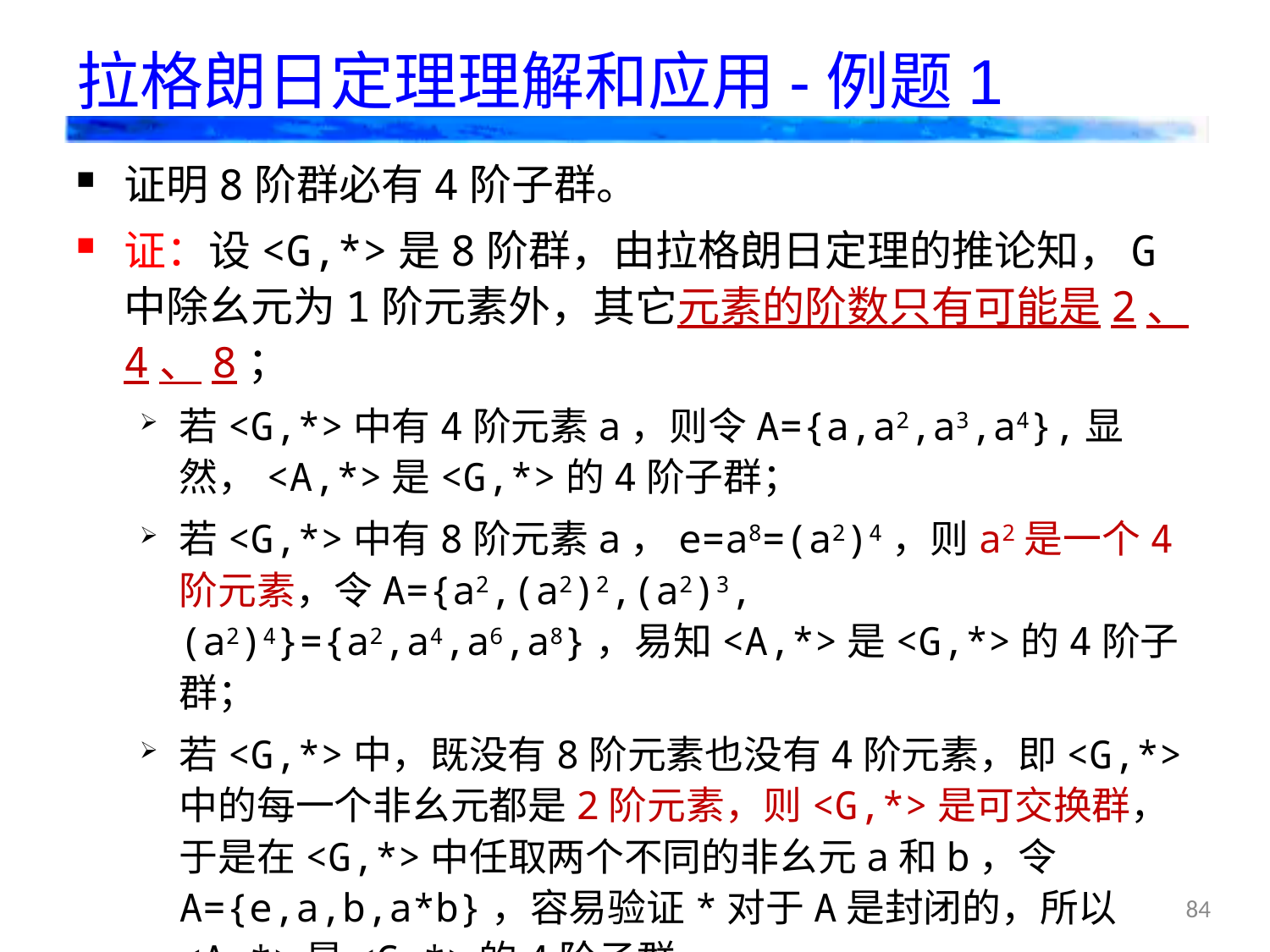

# 拉格朗日定理理解和应用-例题1
证明8阶群必有4阶子群。
证：设<G,*>是8阶群，由拉格朗日定理的推论知，G中除幺元为1阶元素外，其它元素的阶数只有可能是2、4、8；
若<G,*>中有4阶元素a，则令A={a,a2,a3,a4},显然，<A,*>是<G,*>的4阶子群；
若<G,*>中有8阶元素a，e=a8=(a2)4，则a2是一个4阶元素，令A={a2,(a2)2,(a2)3,(a2)4}={a2,a4,a6,a8}，易知<A,*>是<G,*>的4阶子群；
若<G,*>中，既没有8阶元素也没有4阶元素，即<G,*>中的每一个非幺元都是2阶元素，则<G,*>是可交换群，于是在<G,*>中任取两个不同的非幺元a和b，令A={e,a,b,a*b}，容易验证*对于A是封闭的，所以<A,*>是<G,*>的4阶子群。
综上，8阶群必有4阶子群。
84